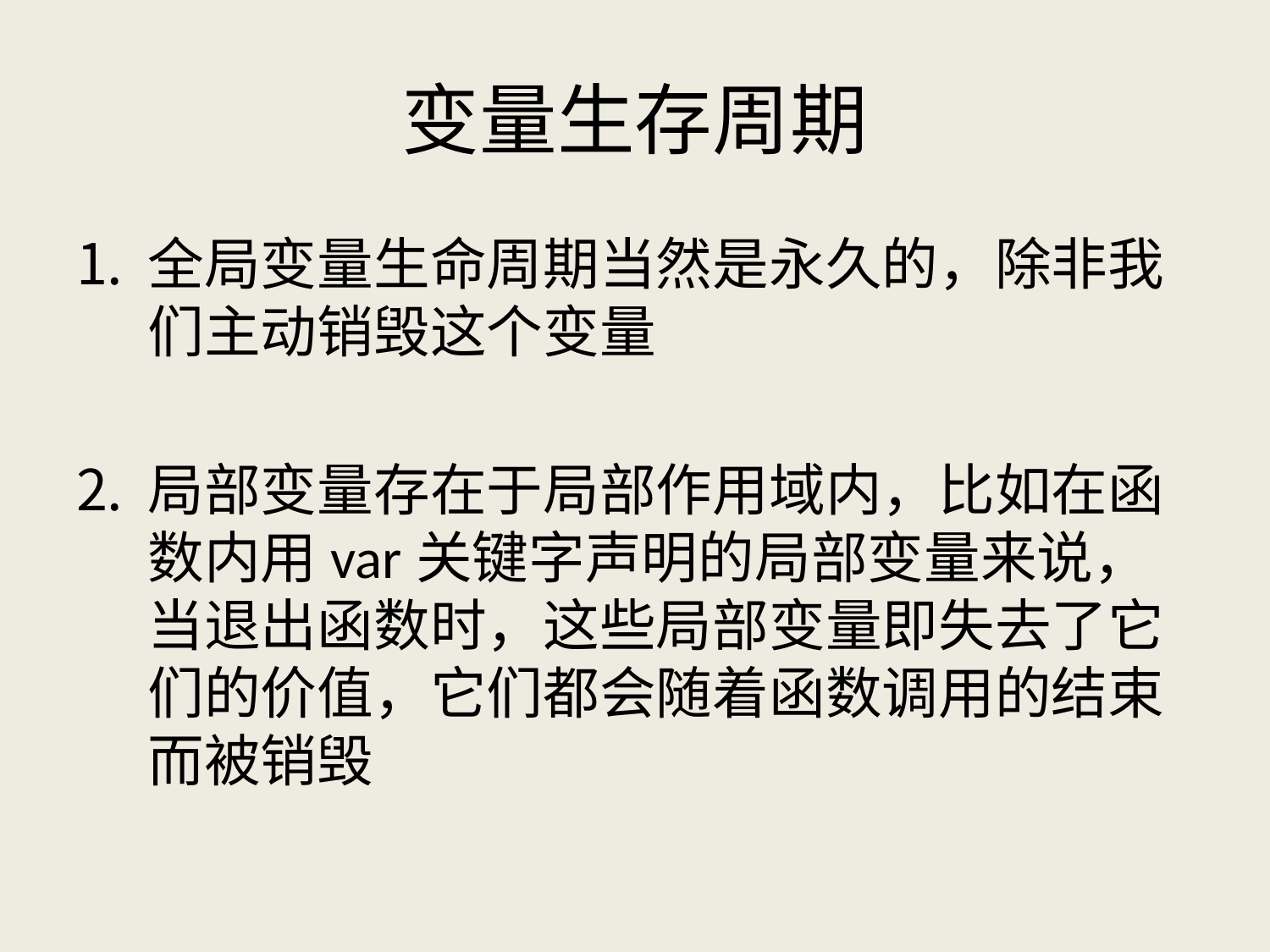

# 变量生存周期
全局变量生命周期当然是永久的，除非我们主动销毁这个变量

局部变量存在于局部作用域内，比如在函数内用var关键字声明的局部变量来说，当退出函数时，这些局部变量即失去了它们的价值，它们都会随着函数调用的结束而被销毁